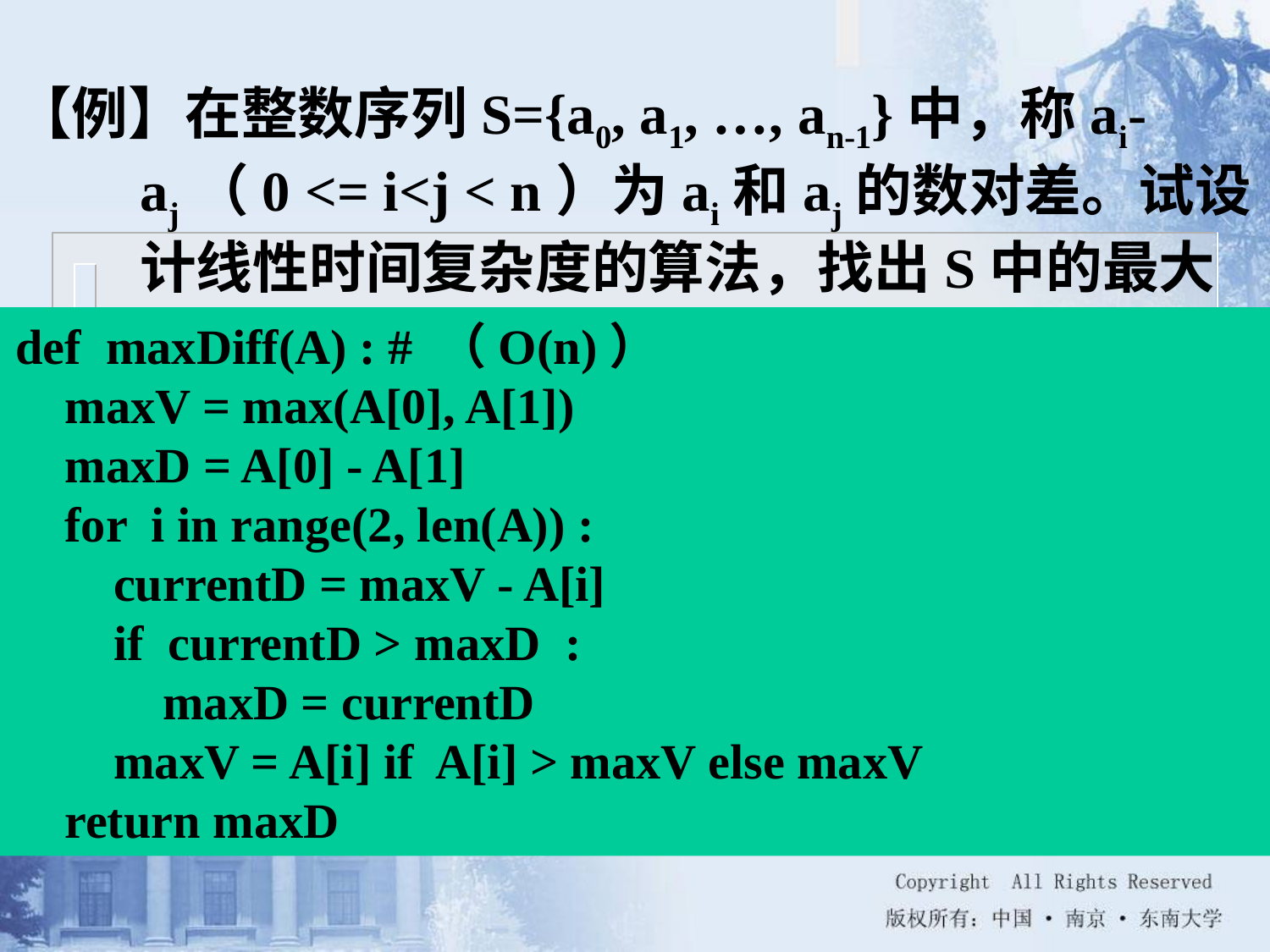

【例】在整数序列S={a0, a1, …, an-1}中，称ai-aj（0 <= i<j < n）为ai和aj的数对差。试设计线性时间复杂度的算法，找出S中的最大数对差。
def  maxDiff(A) : # （O(n)）
    maxV = max(A[0], A[1])
    maxD = A[0] - A[1]
    for  i in range(2, len(A)) :
        currentD = maxV - A[i]
        if  currentD > maxD  :
            maxD = currentD
        maxV = A[i] if  A[i] > maxV else maxV
    return maxD